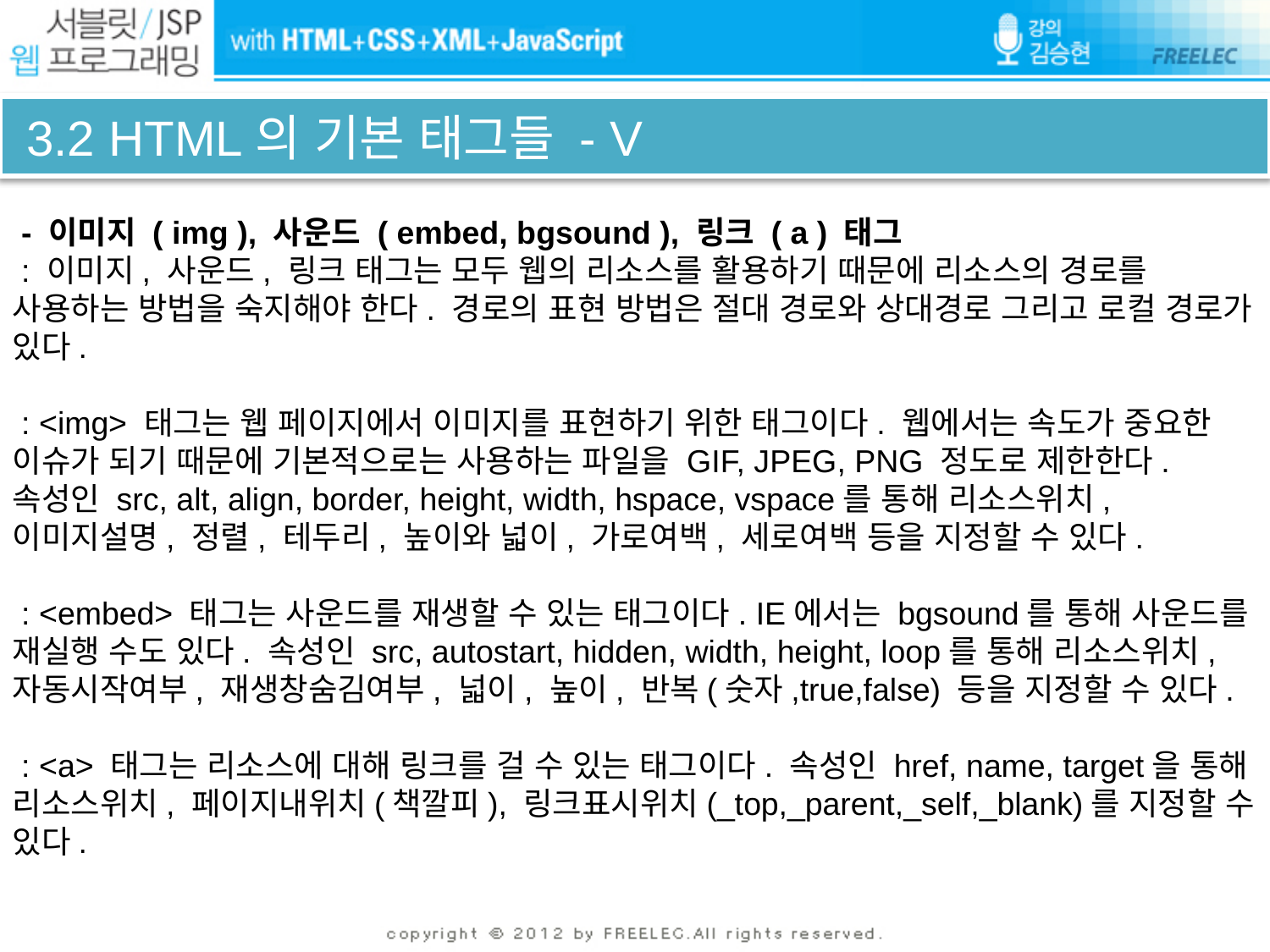

# 3.2 HTML의 기본 태그들 - V
 - 이미지 ( img ), 사운드 ( embed, bgsound ), 링크 ( a ) 태그
 : 이미지, 사운드, 링크 태그는 모두 웹의 리소스를 활용하기 때문에 리소스의 경로를 사용하는 방법을 숙지해야 한다. 경로의 표현 방법은 절대 경로와 상대경로 그리고 로컬 경로가 있다.

 : <img> 태그는 웹 페이지에서 이미지를 표현하기 위한 태그이다. 웹에서는 속도가 중요한 이슈가 되기 때문에 기본적으로는 사용하는 파일을 GIF, JPEG, PNG 정도로 제한한다. 속성인 src, alt, align, border, height, width, hspace, vspace를 통해 리소스위치, 이미지설명, 정렬, 테두리, 높이와 넓이, 가로여백, 세로여백 등을 지정할 수 있다.

 : <embed> 태그는 사운드를 재생할 수 있는 태그이다. IE에서는 bgsound를 통해 사운드를 재실행 수도 있다. 속성인 src, autostart, hidden, width, height, loop를 통해 리소스위치, 자동시작여부, 재생창숨김여부, 넓이, 높이, 반복(숫자,true,false) 등을 지정할 수 있다.

 : <a> 태그는 리소스에 대해 링크를 걸 수 있는 태그이다. 속성인 href, name, target을 통해 리소스위치, 페이지내위치(책깔피), 링크표시위치(_top,_parent,_self,_blank)를 지정할 수 있다.